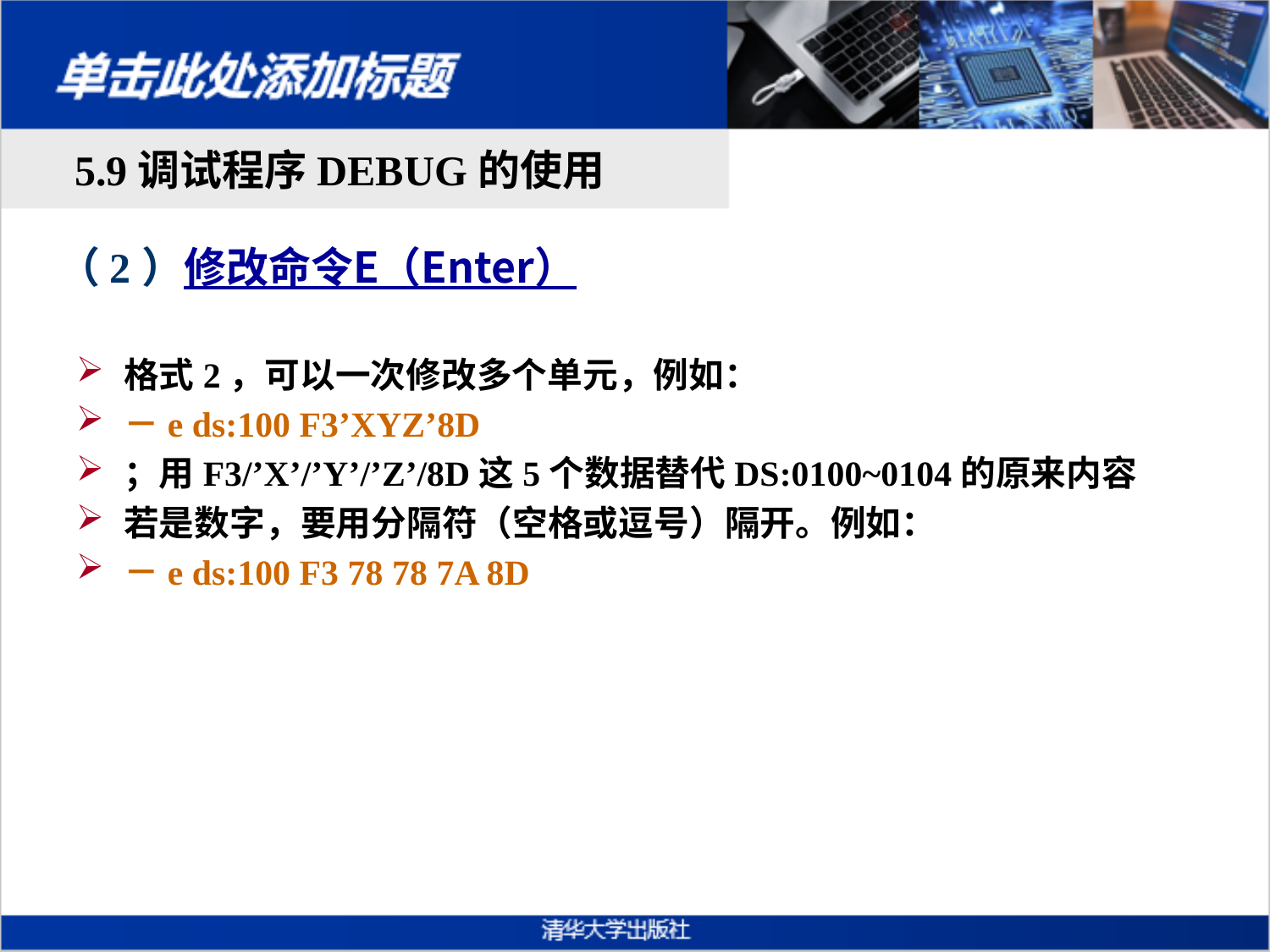

5.9调试程序DEBUG的使用
# （2）修改命令E（Enter）
格式2，可以一次修改多个单元，例如：
－e ds:100 F3’XYZ’8D
；用F3/’X’/’Y’/’Z’/8D这5个数据替代DS:0100~0104的原来内容
若是数字，要用分隔符（空格或逗号）隔开。例如：
－e ds:100 F3 78 78 7A 8D